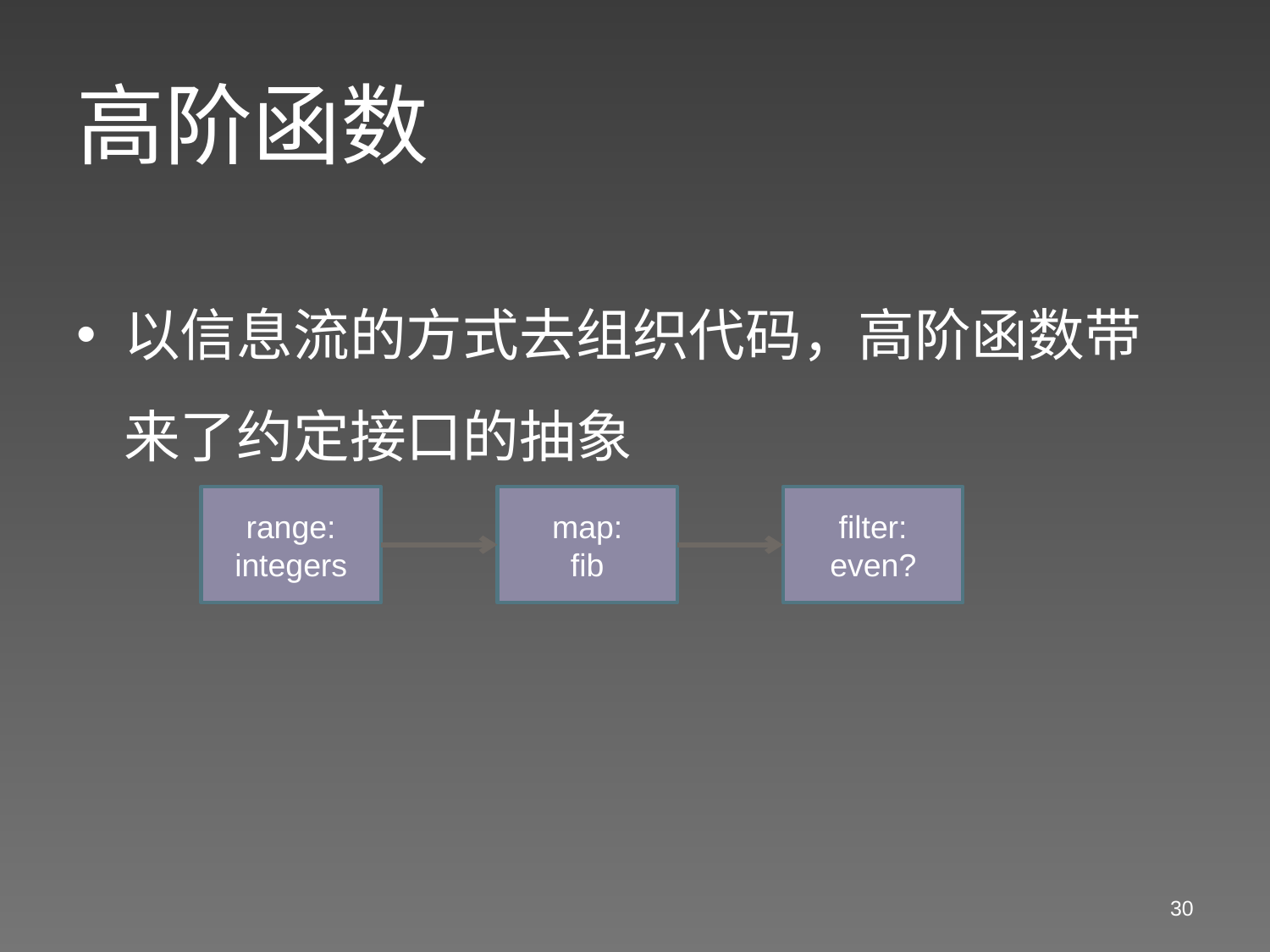

# 高阶函数
以信息流的方式去组织代码，高阶函数带来了约定接口的抽象

range:
integers
map:
fib
filter:
even?
30